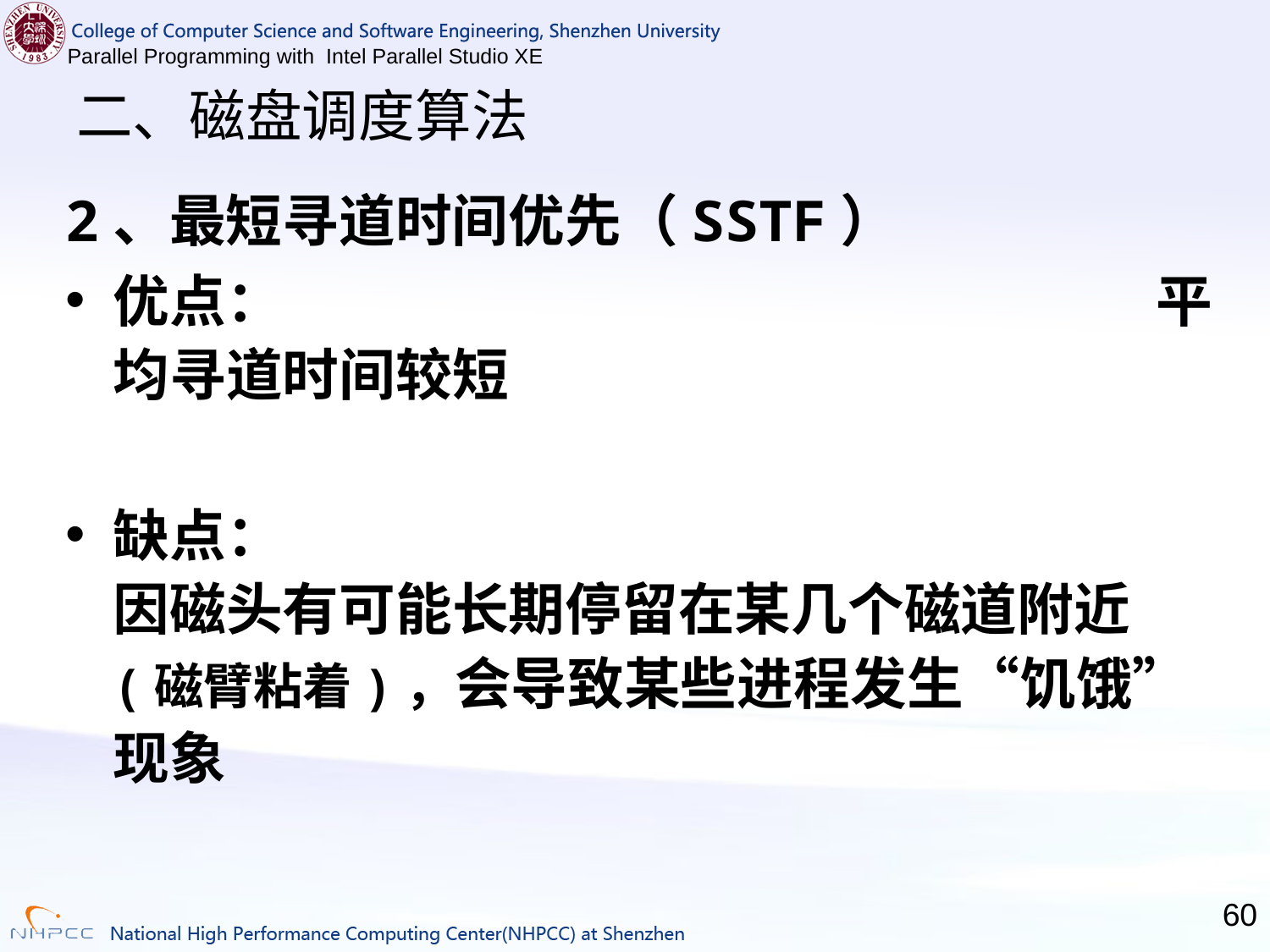

# 二、磁盘调度算法
2、最短寻道时间优先（SSTF）
优点：　　　　　　　　　　　　　　　  平均寻道时间较短

缺点：　　　　　　　　　　　　　　　　因磁头有可能长期停留在某几个磁道附近(磁臂粘着)，会导致某些进程发生“饥饿”现象
60